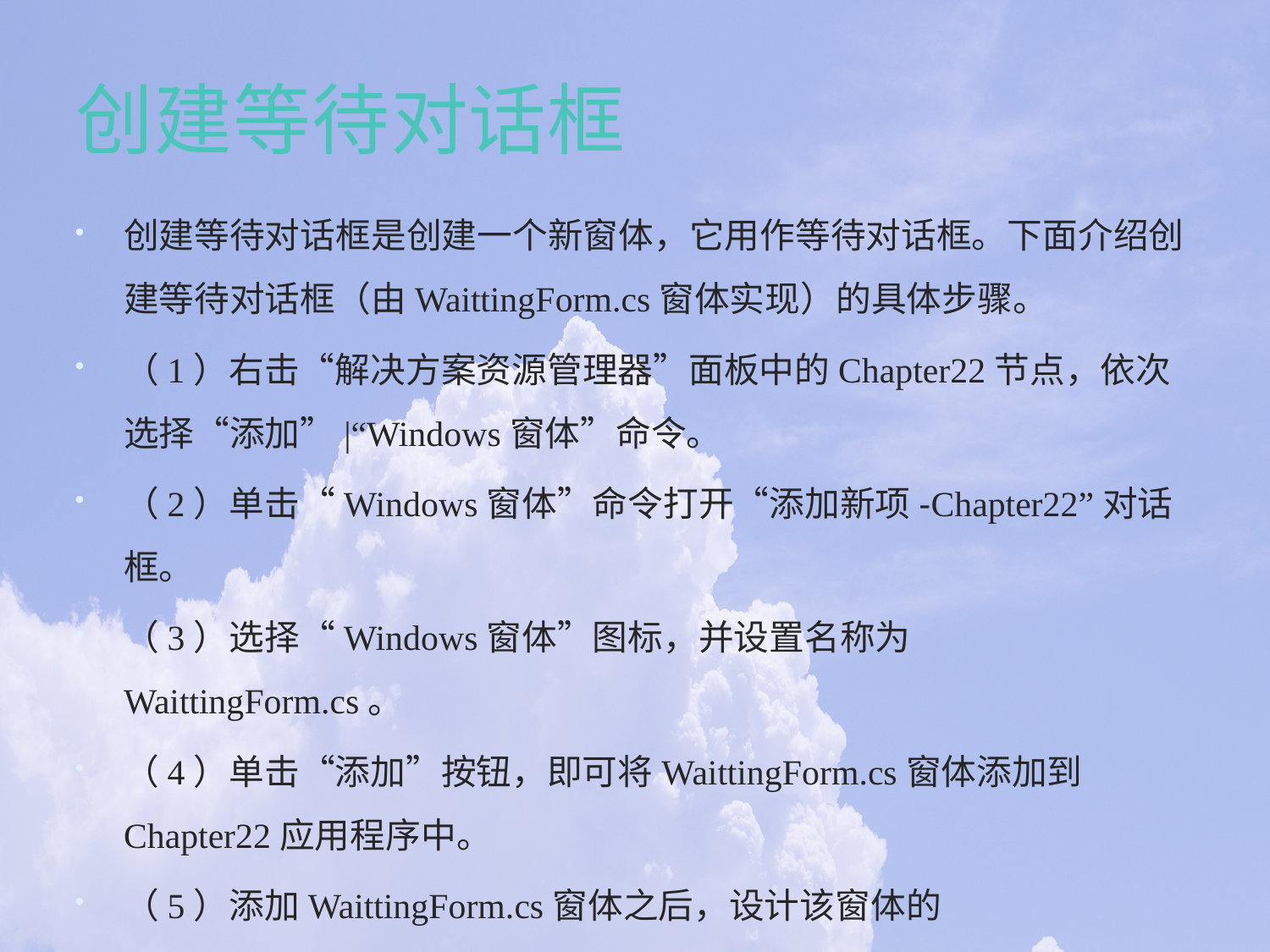

# 创建等待对话框
创建等待对话框是创建一个新窗体，它用作等待对话框。下面介绍创建等待对话框（由WaittingForm.cs窗体实现）的具体步骤。
（1）右击“解决方案资源管理器”面板中的Chapter22节点，依次选择“添加”|“Windows窗体”命令。
（2）单击“Windows窗体”命令打开“添加新项-Chapter22”对话框。
（3）选择“Windows窗体”图标，并设置名称为WaittingForm.cs。
（4）单击“添加”按钮，即可将WaittingForm.cs窗体添加到Chapter22应用程序中。
（5）添加WaittingForm.cs窗体之后，设计该窗体的FormBorderStyle属性的值为None、BackColor属性的值为ControlLight。并在窗体上使用Label控件显示“主窗口正在加载数据，请等待…”文本。